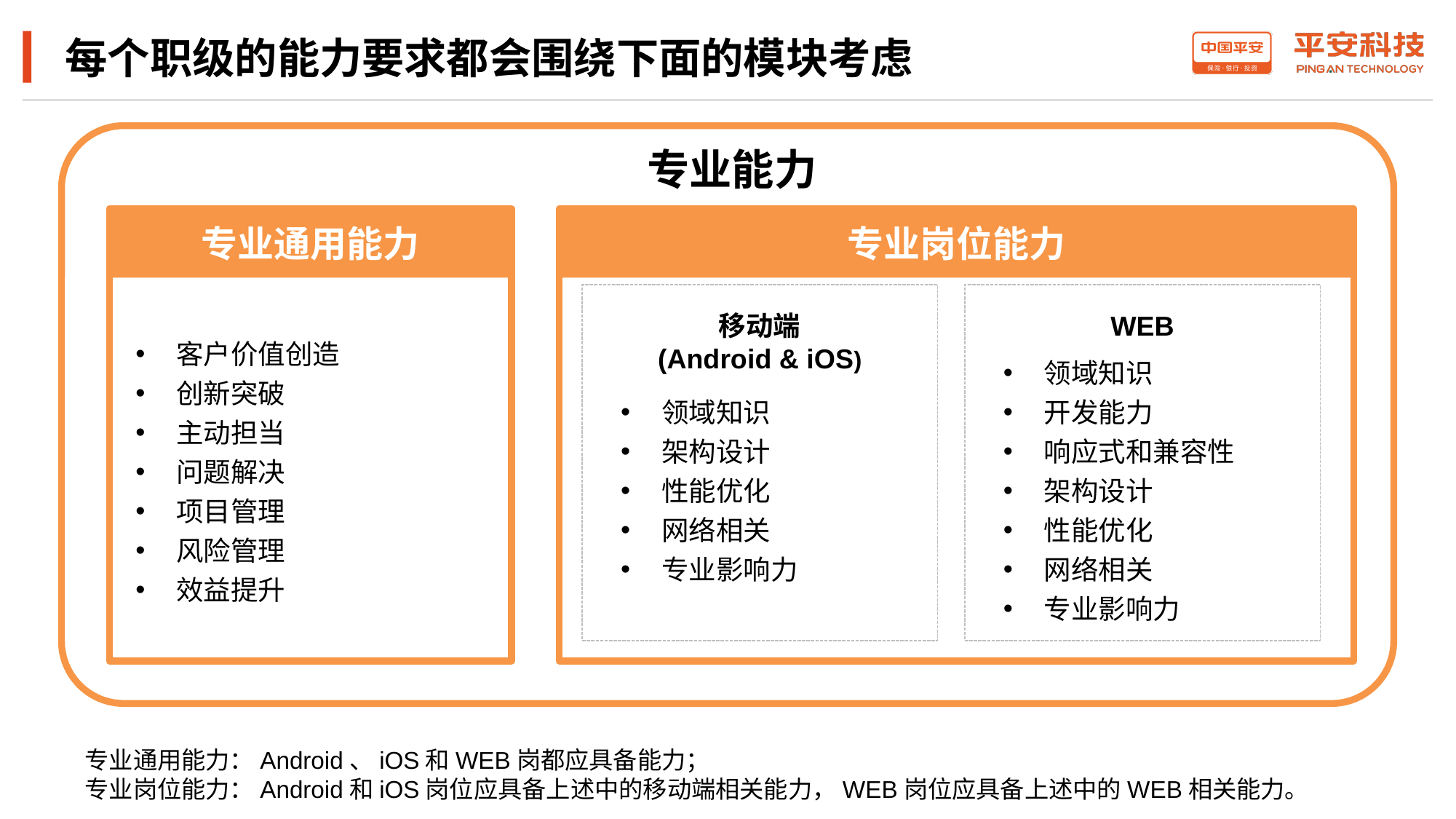

每个职级的能力要求都会围绕下面的模块考虑

专业能力

内部流量资源
15个广告位，每天3000万曝光
专业通用能力

客户价值创造
创新突破
主动担当
问题解决
项目管理
风险管理
效益提升
专业岗位能力

集团内部的广告主
已在服务18家业务

WEB

移动端
(Android & iOS)
领域知识
开发能力
响应式和兼容性
架构设计
性能优化
网络相关
专业影响力
领域知识
架构设计
性能优化
网络相关
专业影响力
外部流量资源
7家ADX,8个独家APP,8亿曝光/天

专业通用能力：Android、iOS和WEB岗都应具备能力；
专业岗位能力：Android和iOS岗位应具备上述中的移动端相关能力，WEB岗位应具备上述中的WEB相关能力。